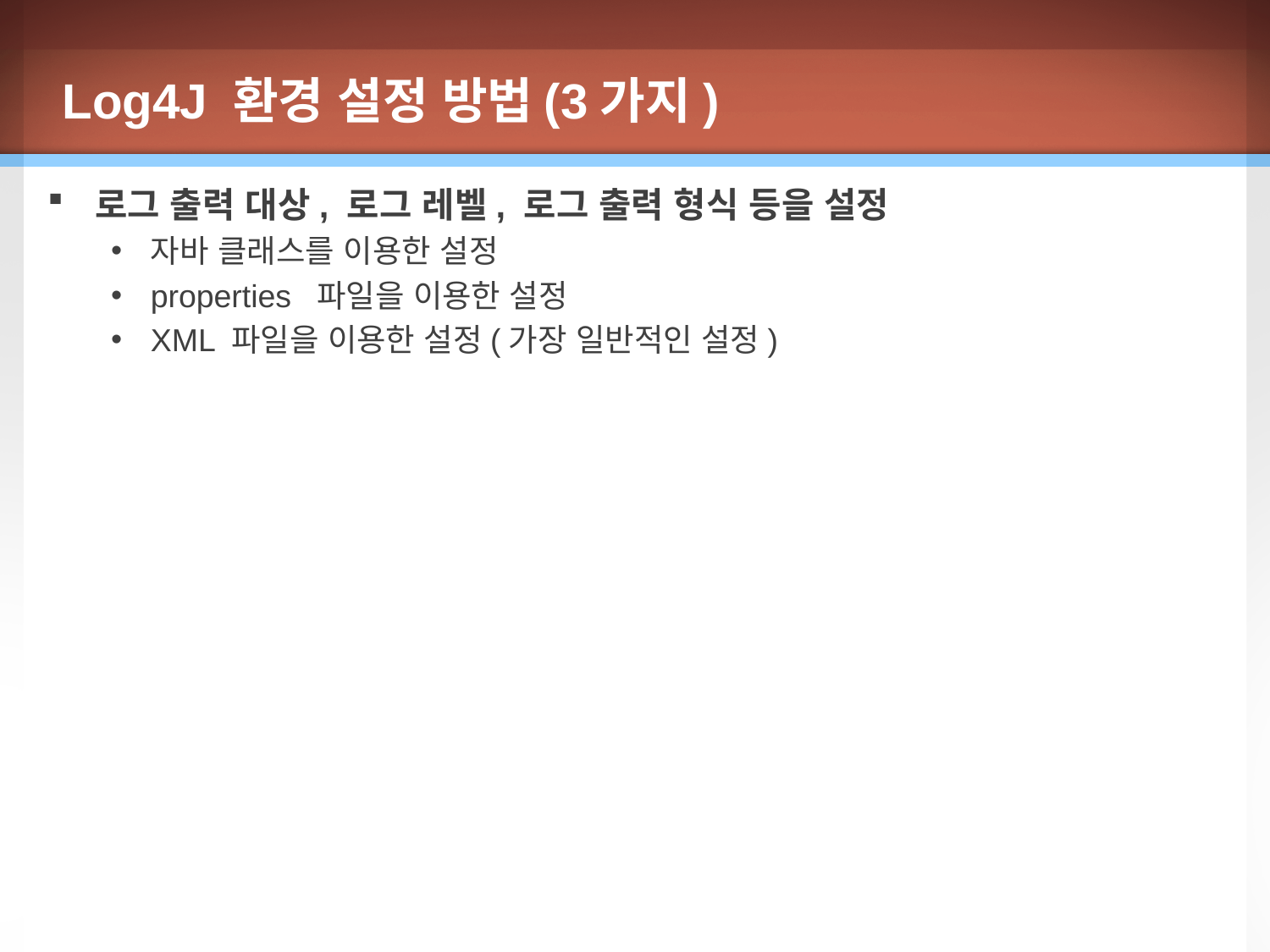

Log4J 환경 설정 방법(3가지)
로그 출력 대상, 로그 레벨, 로그 출력 형식 등을 설정
자바 클래스를 이용한 설정
properties  파일을 이용한 설정
XML 파일을 이용한 설정(가장 일반적인 설정)